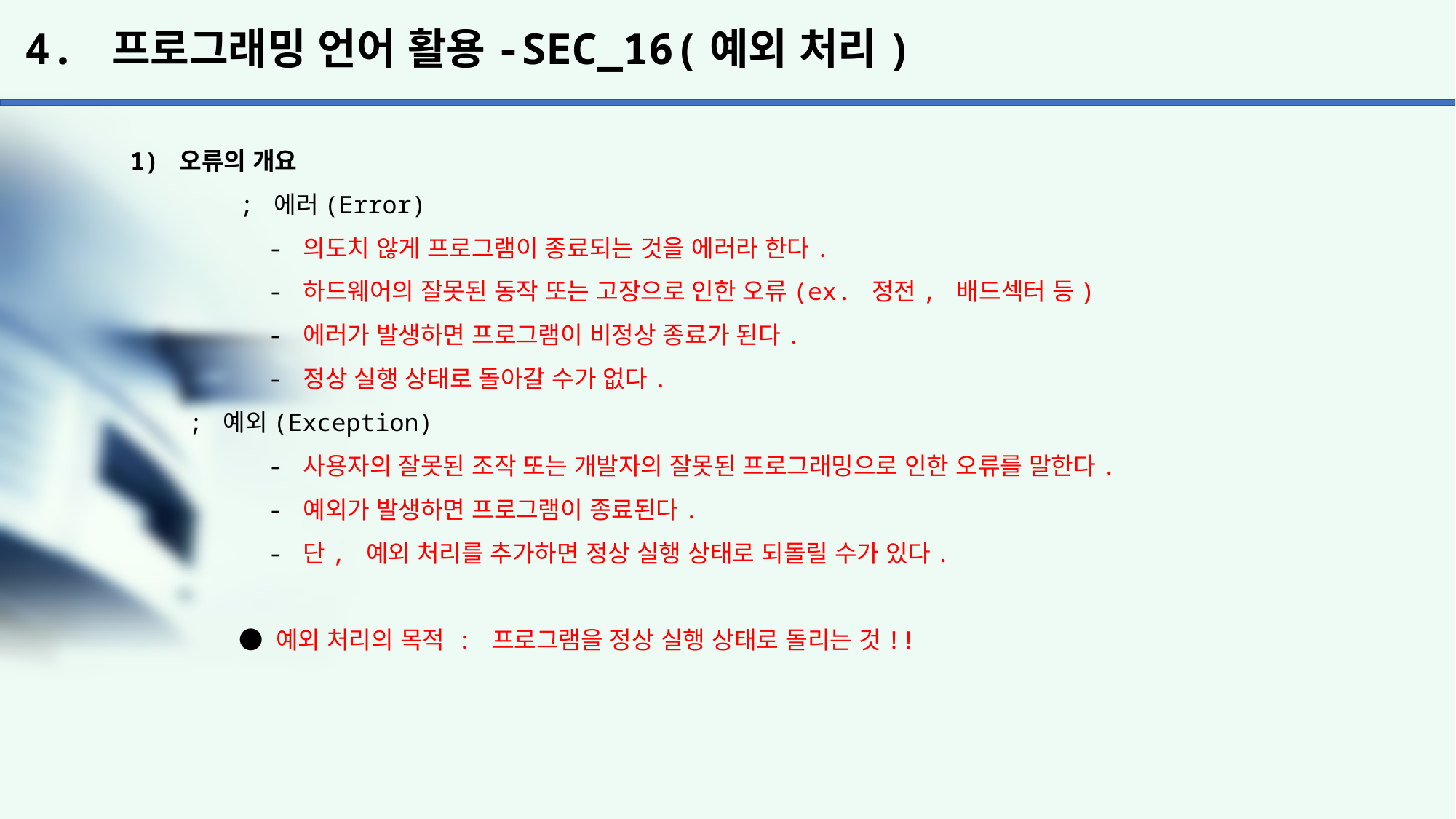

# 4. 프로그래밍 언어 활용-SEC_16(예외 처리)
1) 오류의 개요
	; 에러(Error)
	  - 의도치 않게 프로그램이 종료되는 것을 에러라 한다.
	  - 하드웨어의 잘못된 동작 또는 고장으로 인한 오류(ex. 정전, 배드섹터 등)
	  - 에러가 발생하면 프로그램이 비정상 종료가 된다.
	  - 정상 실행 상태로 돌아갈 수가 없다.
    ; 예외(Exception)
	  - 사용자의 잘못된 조작 또는 개발자의 잘못된 프로그래밍으로 인한 오류를 말한다.
	  - 예외가 발생하면 프로그램이 종료된다.
	  - 단, 예외 처리를 추가하면 정상 실행 상태로 되돌릴 수가 있다.

	● 예외 처리의 목적 : 프로그램을 정상 실행 상태로 돌리는 것!!